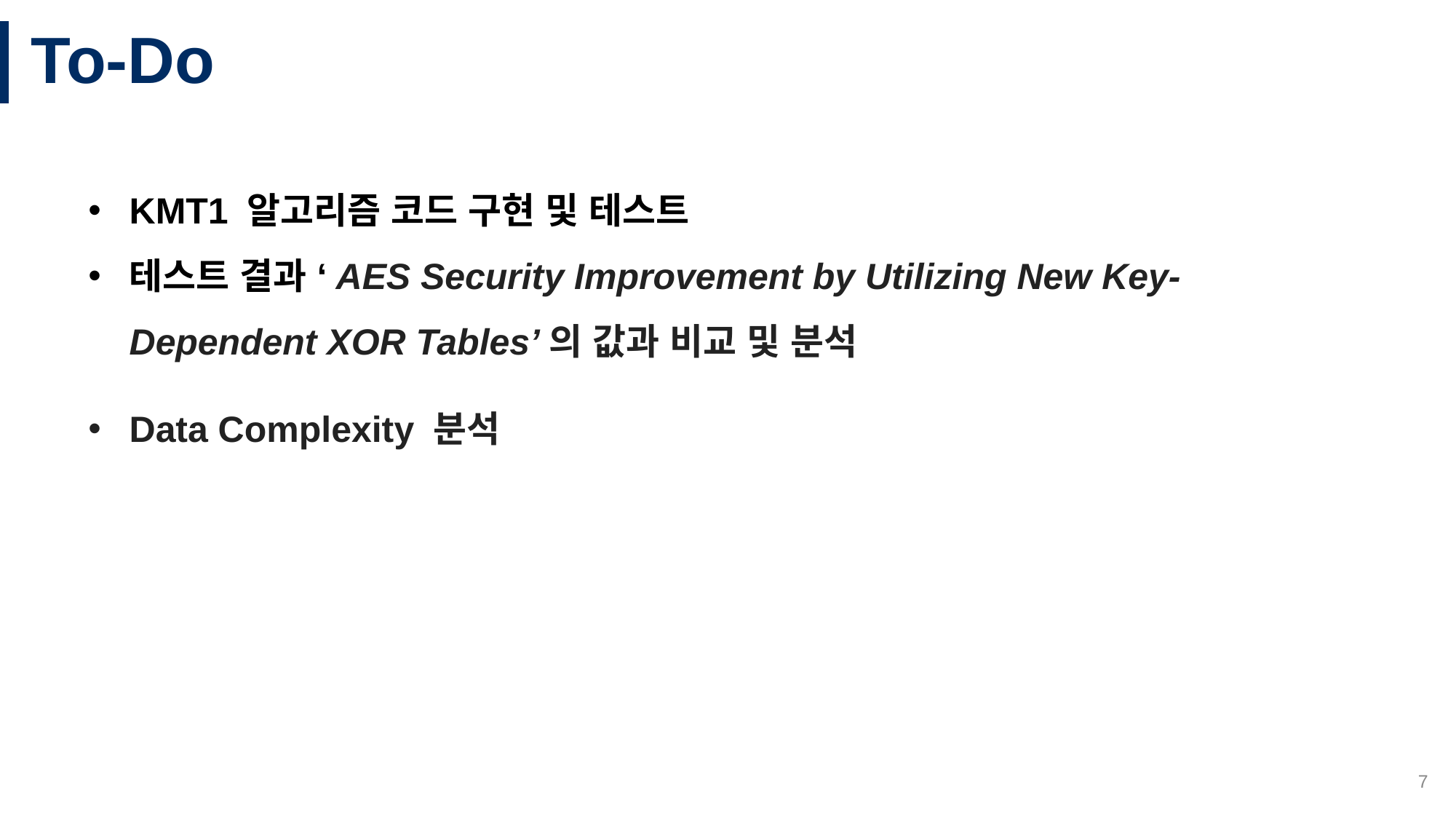

# To-Do
KMT1 알고리즘 코드 구현 및 테스트
테스트 결과 ‘AES Security Improvement by Utilizing New Key-Dependent XOR Tables’의 값과 비교 및 분석
Data Complexity 분석
7